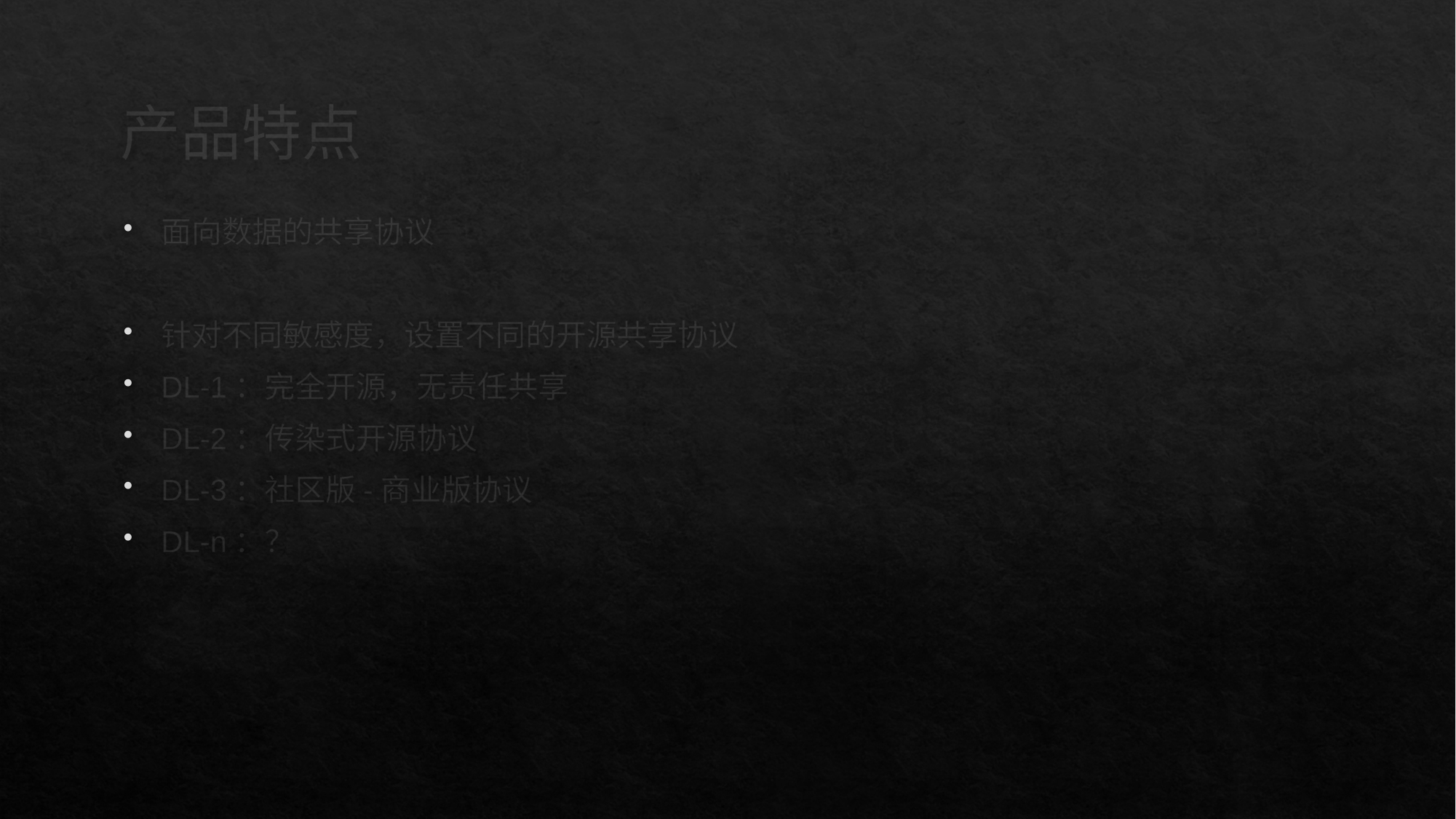

# 产品特点
面向数据的共享协议

针对不同敏感度，设置不同的开源共享协议
DL-1：完全开源，无责任共享
DL-2：传染式开源协议
DL-3：社区版-商业版协议
DL-n：？